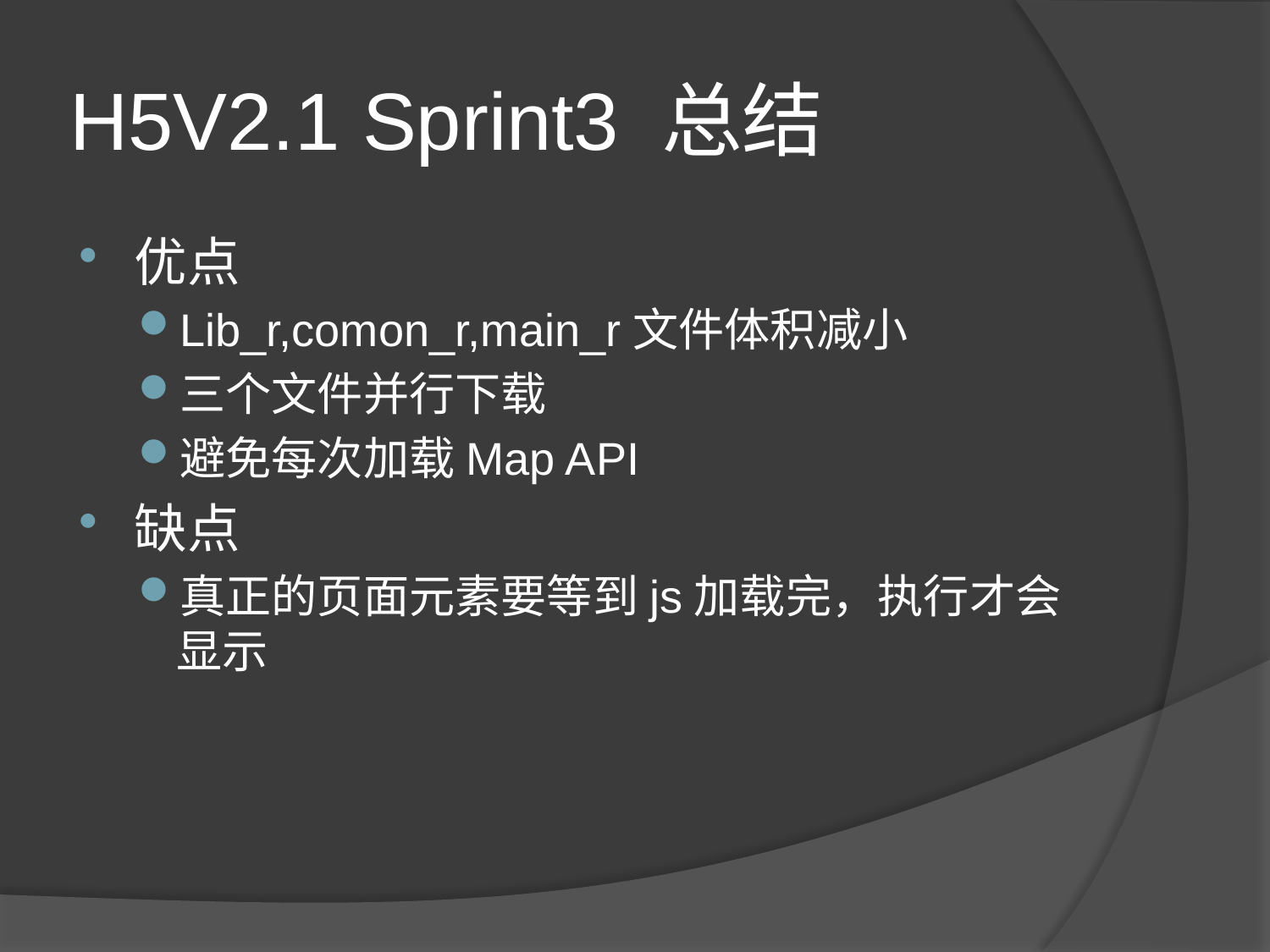

# H5V2.1 Sprint3 总结
优点
Lib_r,comon_r,main_r文件体积减小
三个文件并行下载
避免每次加载Map API
缺点
真正的页面元素要等到js加载完，执行才会显示